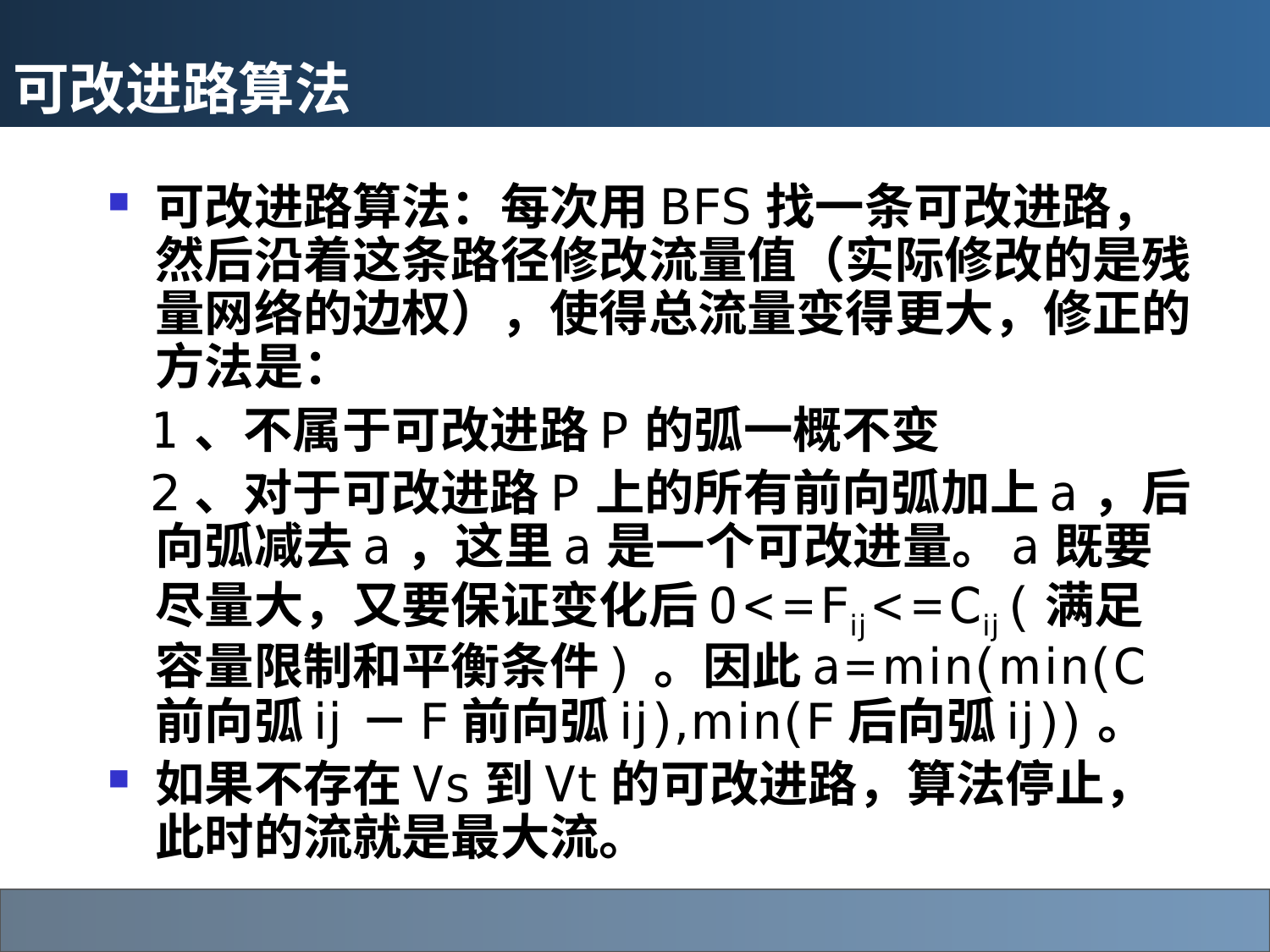

# 可改进路算法
可改进路算法：每次用BFS找一条可改进路，然后沿着这条路径修改流量值（实际修改的是残量网络的边权），使得总流量变得更大，修正的方法是：
   1、不属于可改进路P的弧一概不变
   2、对于可改进路P上的所有前向弧加上a，后向弧减去a，这里a是一个可改进量。a既要尽量大，又要保证变化后0<=Fij<=Cij (满足容量限制和平衡条件) 。因此a=min(min(C前向弧ij－F前向弧ij),min(F后向弧ij))。
如果不存在Vs到Vt的可改进路，算法停止，此时的流就是最大流。